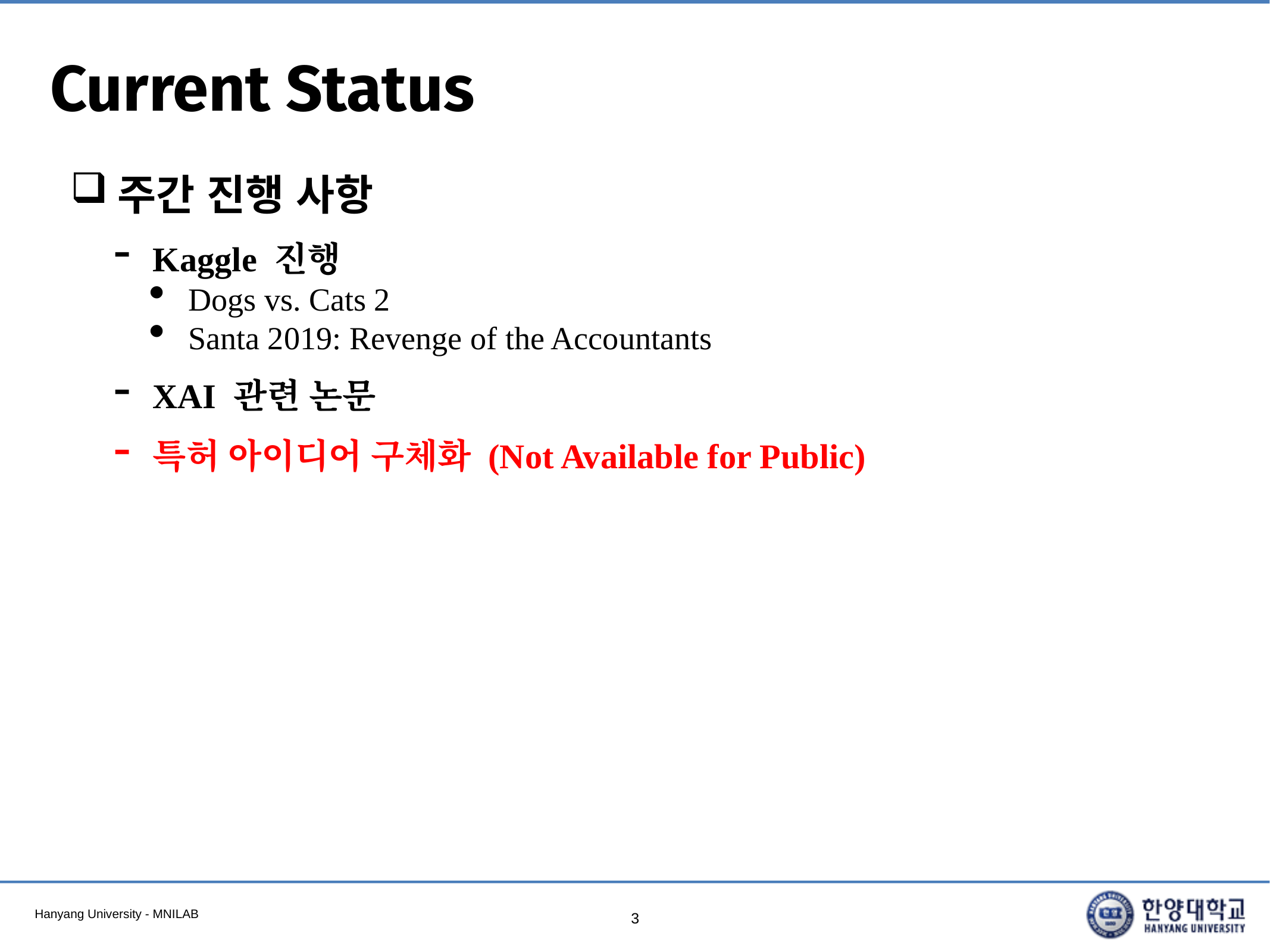

# Current Status
주간 진행 사항
Kaggle 진행
Dogs vs. Cats 2
Santa 2019: Revenge of the Accountants
XAI 관련 논문
특허 아이디어 구체화 (Not Available for Public)
3